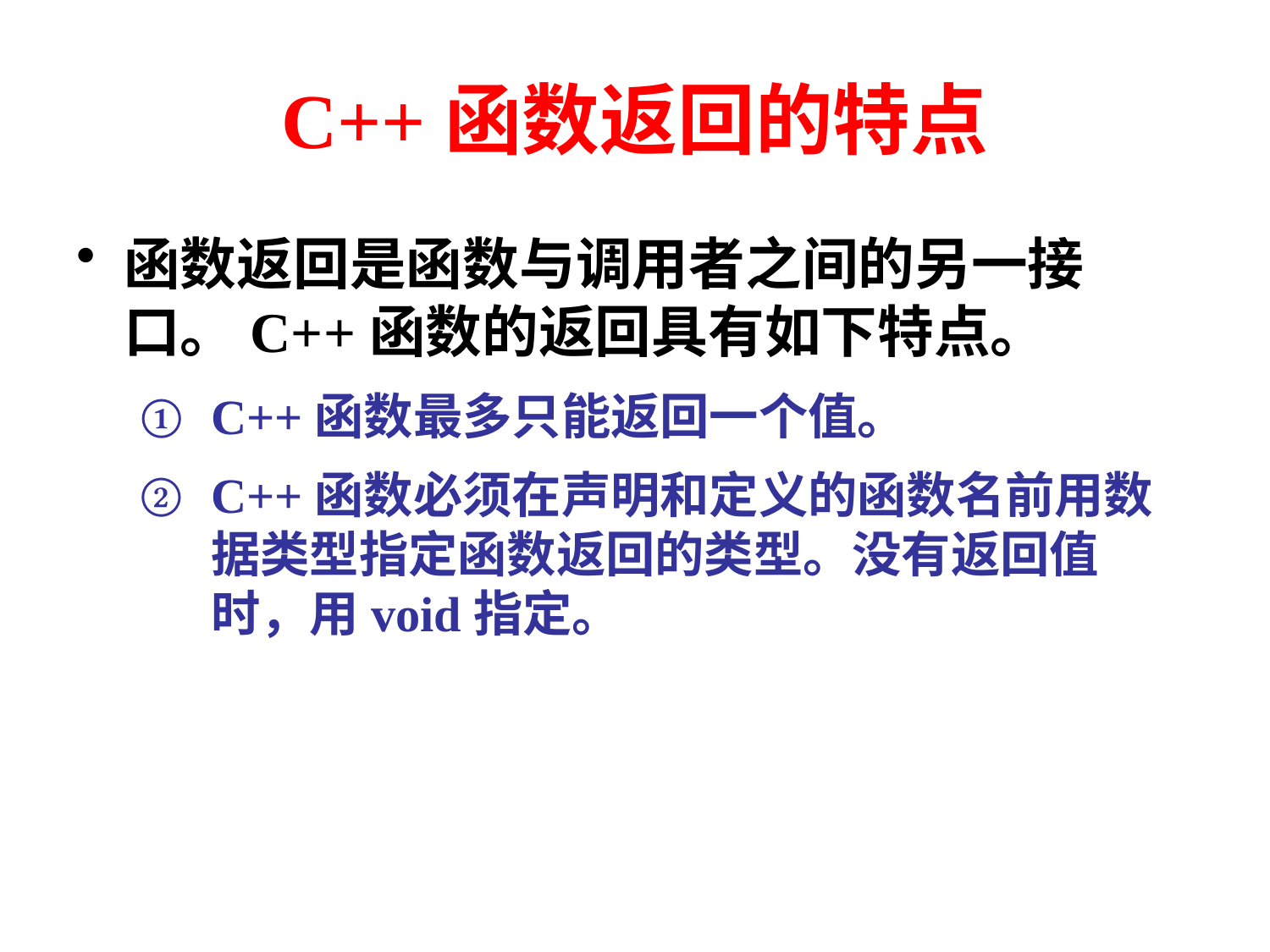

# C++函数返回的特点
函数返回是函数与调用者之间的另一接口。C++函数的返回具有如下特点。
C++函数最多只能返回一个值。
C++函数必须在声明和定义的函数名前用数据类型指定函数返回的类型。没有返回值时，用void指定。